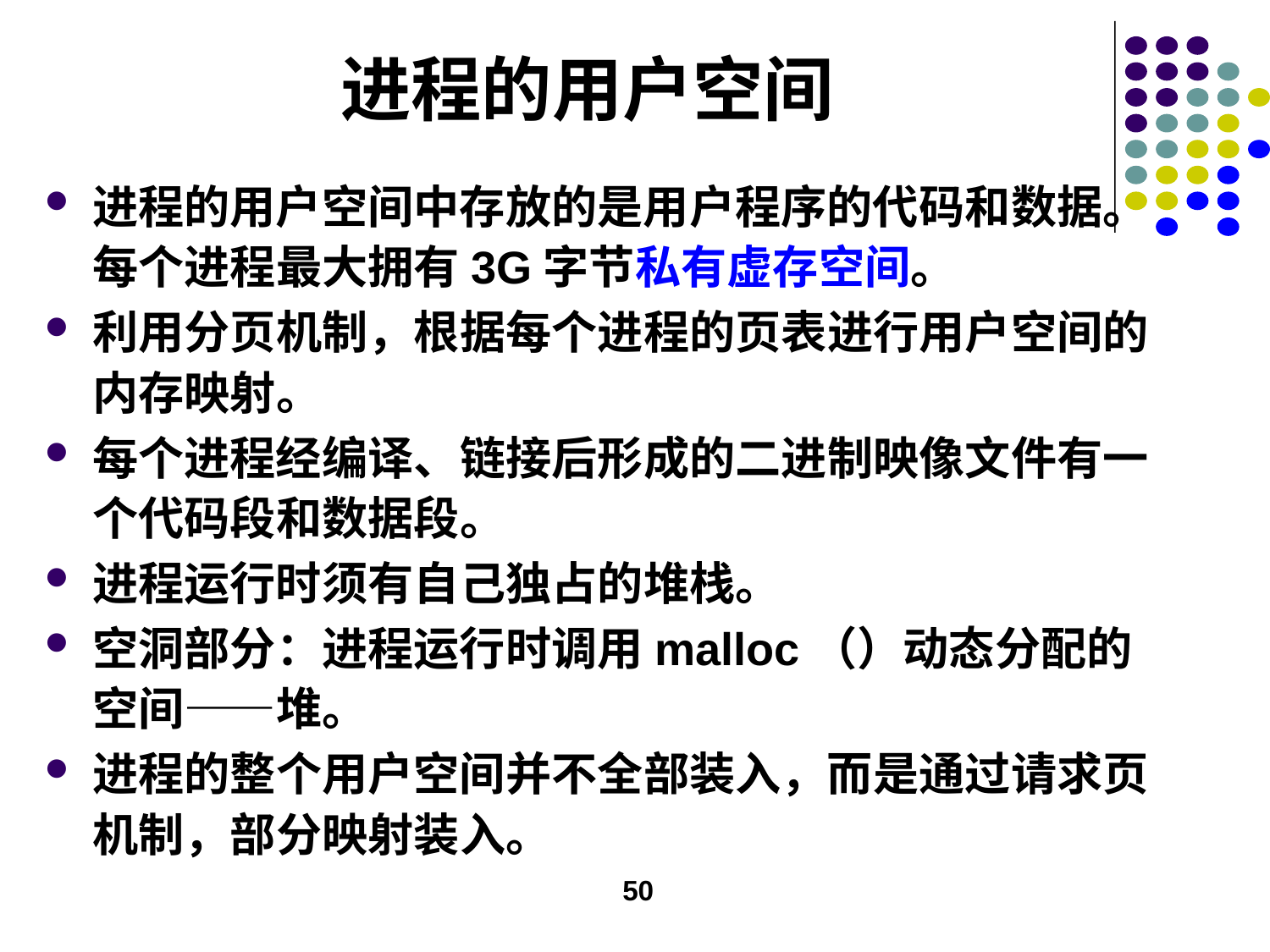

# 进程的用户空间
进程的用户空间中存放的是用户程序的代码和数据。每个进程最大拥有3G字节私有虚存空间。
利用分页机制，根据每个进程的页表进行用户空间的内存映射。
每个进程经编译、链接后形成的二进制映像文件有一个代码段和数据段。
进程运行时须有自己独占的堆栈。
空洞部分：进程运行时调用malloc（）动态分配的空间——堆。
进程的整个用户空间并不全部装入，而是通过请求页机制，部分映射装入。

50